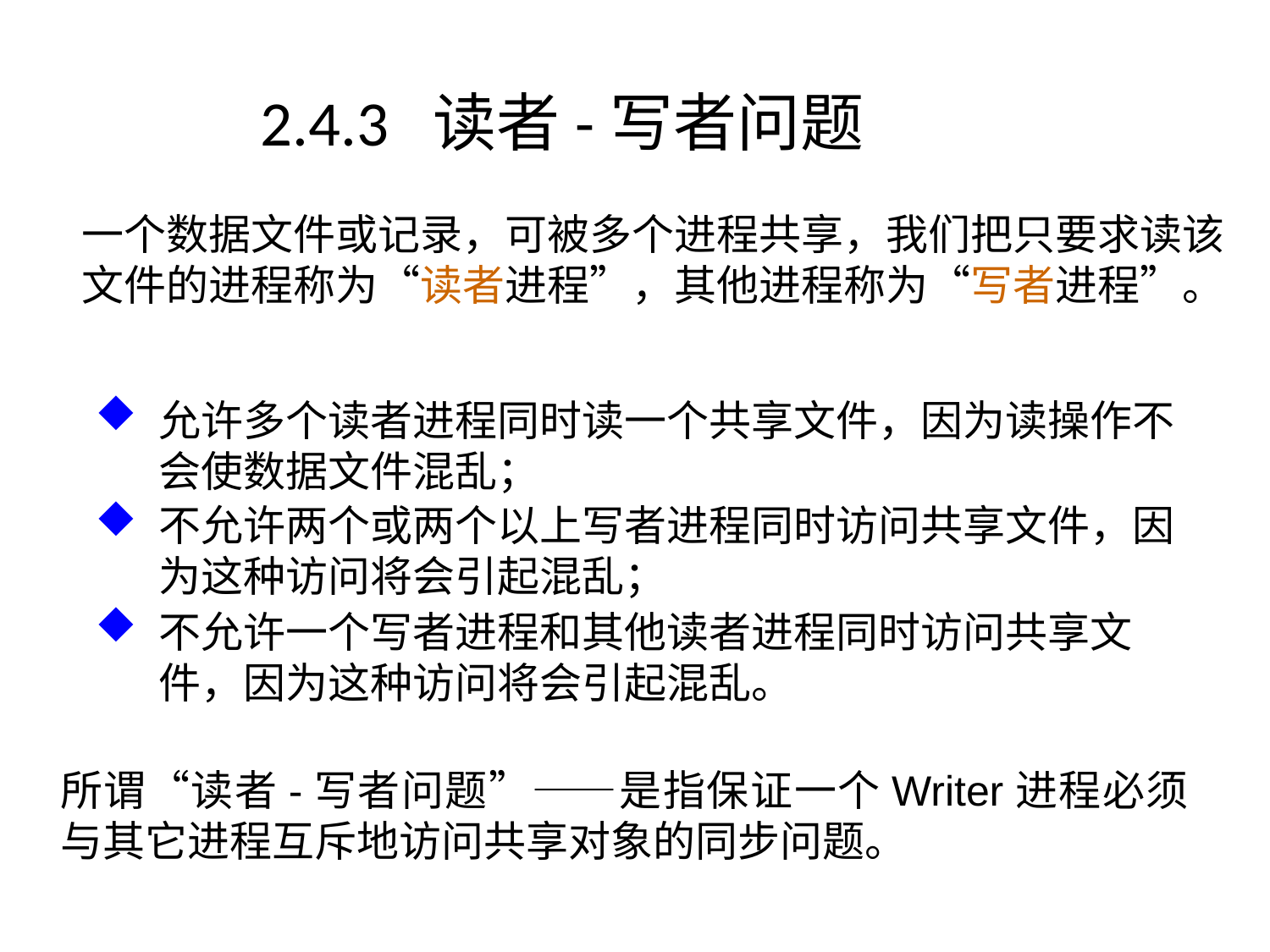

# 2.4.3  读者-写者问题
一个数据文件或记录，可被多个进程共享，我们把只要求读该文件的进程称为“读者进程”，其他进程称为“写者进程”。
允许多个读者进程同时读一个共享文件，因为读操作不会使数据文件混乱；
不允许两个或两个以上写者进程同时访问共享文件，因为这种访问将会引起混乱；
不允许一个写者进程和其他读者进程同时访问共享文件，因为这种访问将会引起混乱。
所谓“读者-写者问题”——是指保证一个Writer进程必须与其它进程互斥地访问共享对象的同步问题。